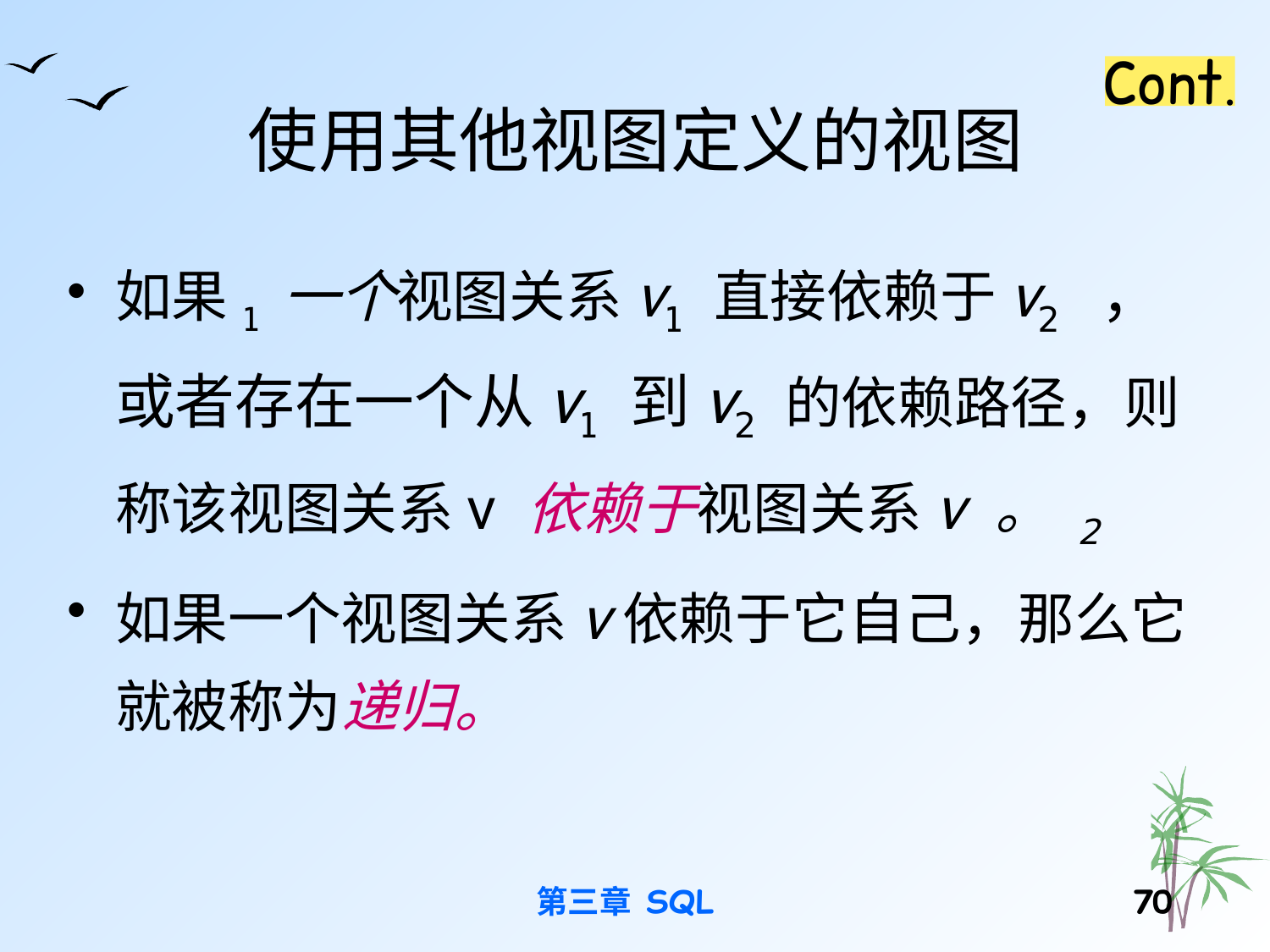

# 使用其他视图定义的视图
Cont.
如果1 一个视图关系v1 直接依赖于v2  ，或者存在一个从v1 到v2 的依赖路径，则称该视图关系v 依赖于视图关系v 。 2
如果一个视图关系v依赖于它自己，那么它就被称为递归。

第三章 SQL
70